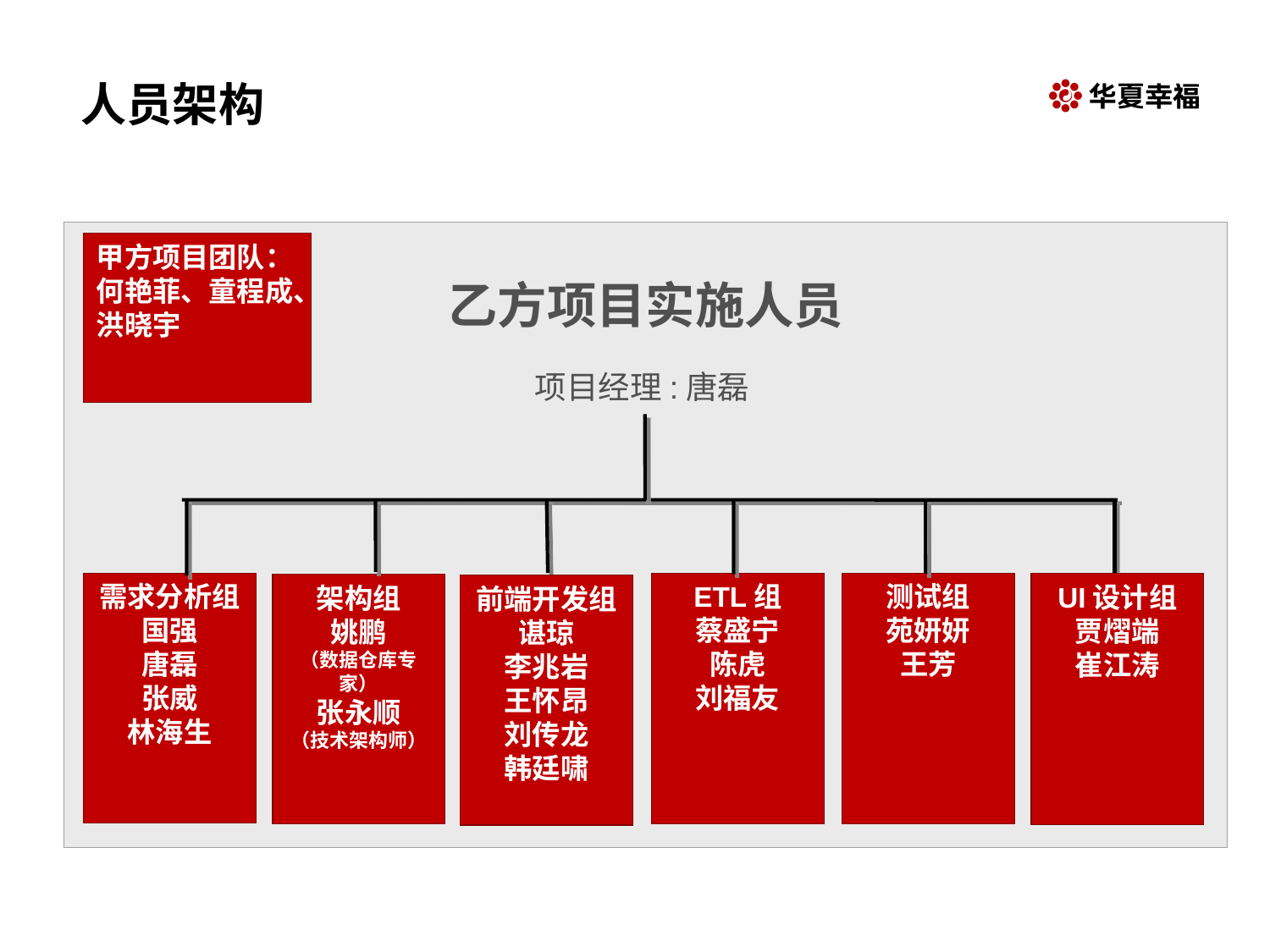

# 人员架构

乙方项目实施人员

项目经理:唐磊

（七）组织架构

需求分析组
国强
唐磊
张威
林海生
ETL组
蔡盛宁
陈虎
刘福友

测试组
苑妍妍
王芳
架构组
姚鹏
（数据仓库专家）
张永顺
（技术架构师）

UI设计组
贾熠端
崔江涛
前端开发组
谌琼
李兆岩
王怀昂
刘传龙
韩廷啸
甲方项目团队：何艳菲、童程成、洪晓宇